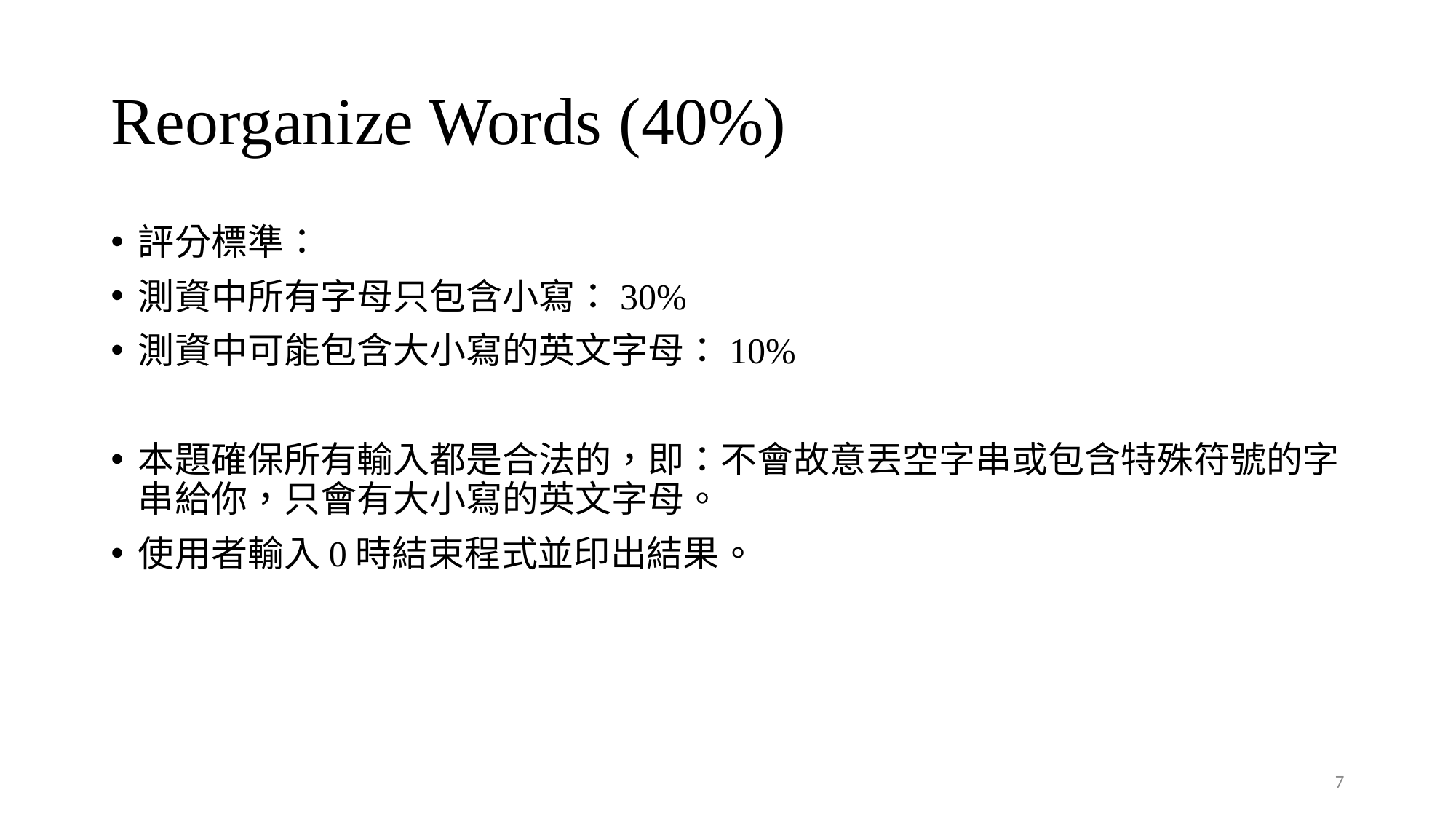

# Reorganize Words (40%)
評分標準：
測資中所有字母只包含小寫：30%
測資中可能包含大小寫的英文字母：10%

本題確保所有輸入都是合法的，即：不會故意丟空字串或包含特殊符號的字串給你，只會有大小寫的英文字母。
使用者輸入0時結束程式並印出結果。
7